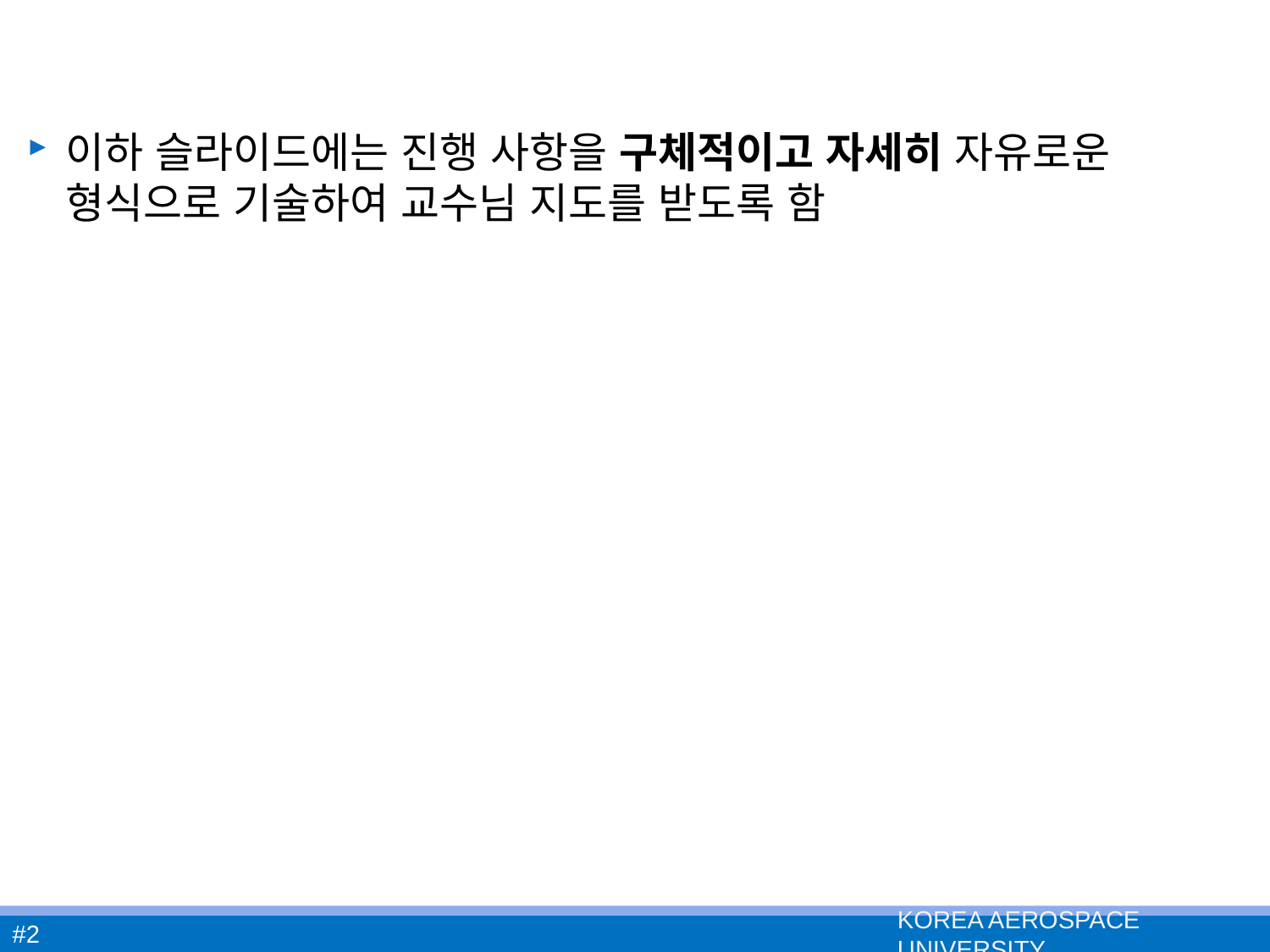

#
이하 슬라이드에는 진행 사항을 구체적이고 자세히 자유로운 형식으로 기술하여 교수님 지도를 받도록 함
#2